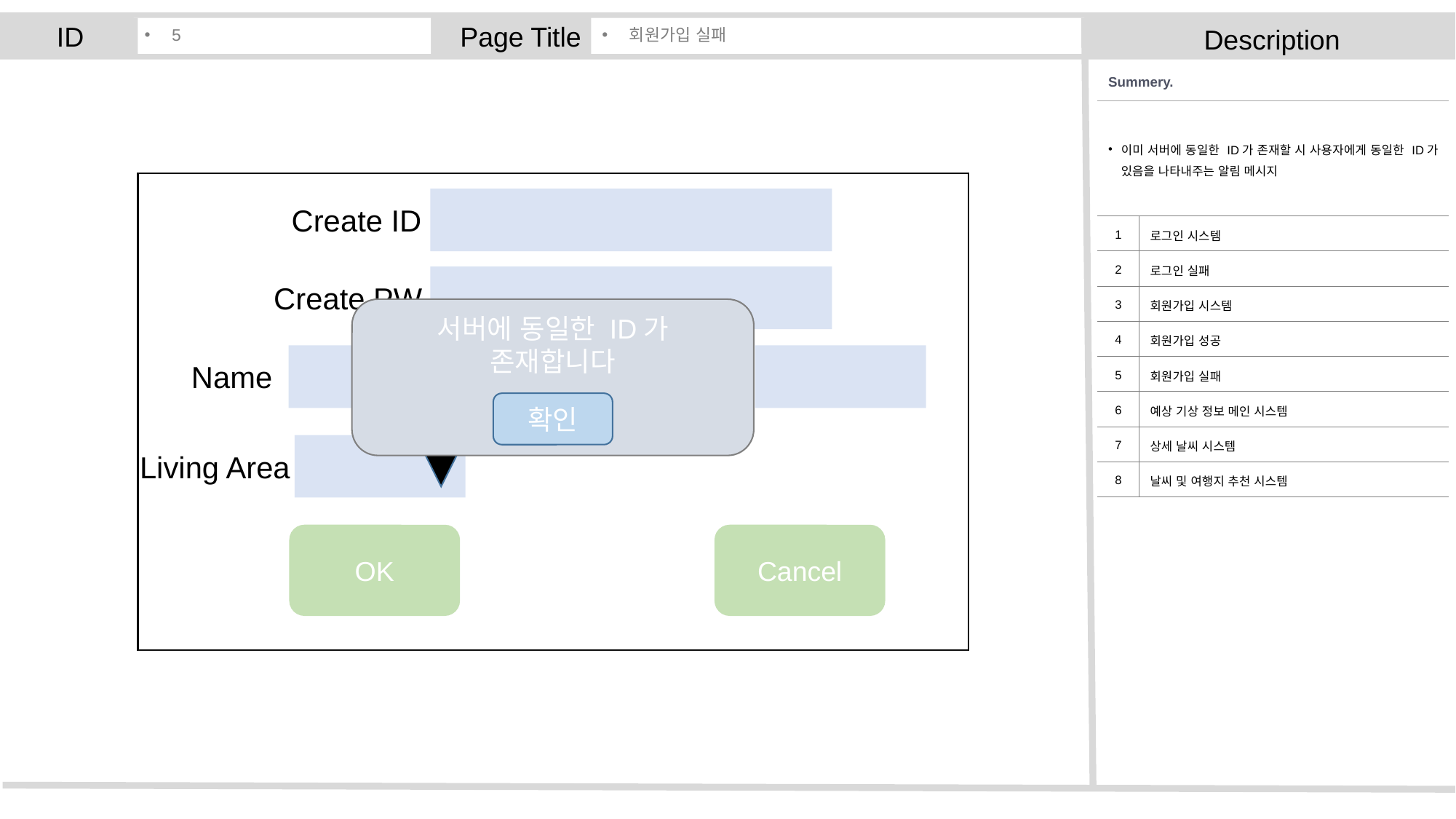

ID
5
Page Title
회원가입 실패
Description
| Summery. |  |
| --- | --- |
| 이미 서버에 동일한 ID가 존재할 시 사용자에게 동일한 ID가 있음을 나타내주는 알림 메시지 |  |
| 1 | 로그인 시스템 |
| 2 | 로그인 실패 |
| 3 | 회원가입 시스템 |
| 4 | 회원가입 성공 |
| 5 | 회원가입 실패 |
| 6 | 예상 기상 정보 메인 시스템 |
| 7 | 상세 날씨 시스템 |
| 8 | 날씨 및 여행지 추천 시스템 |

Create ID

Create PW
서버에 동일한 ID가
존재합니다

Name
Age
확인

Living Area

OK
Cancel